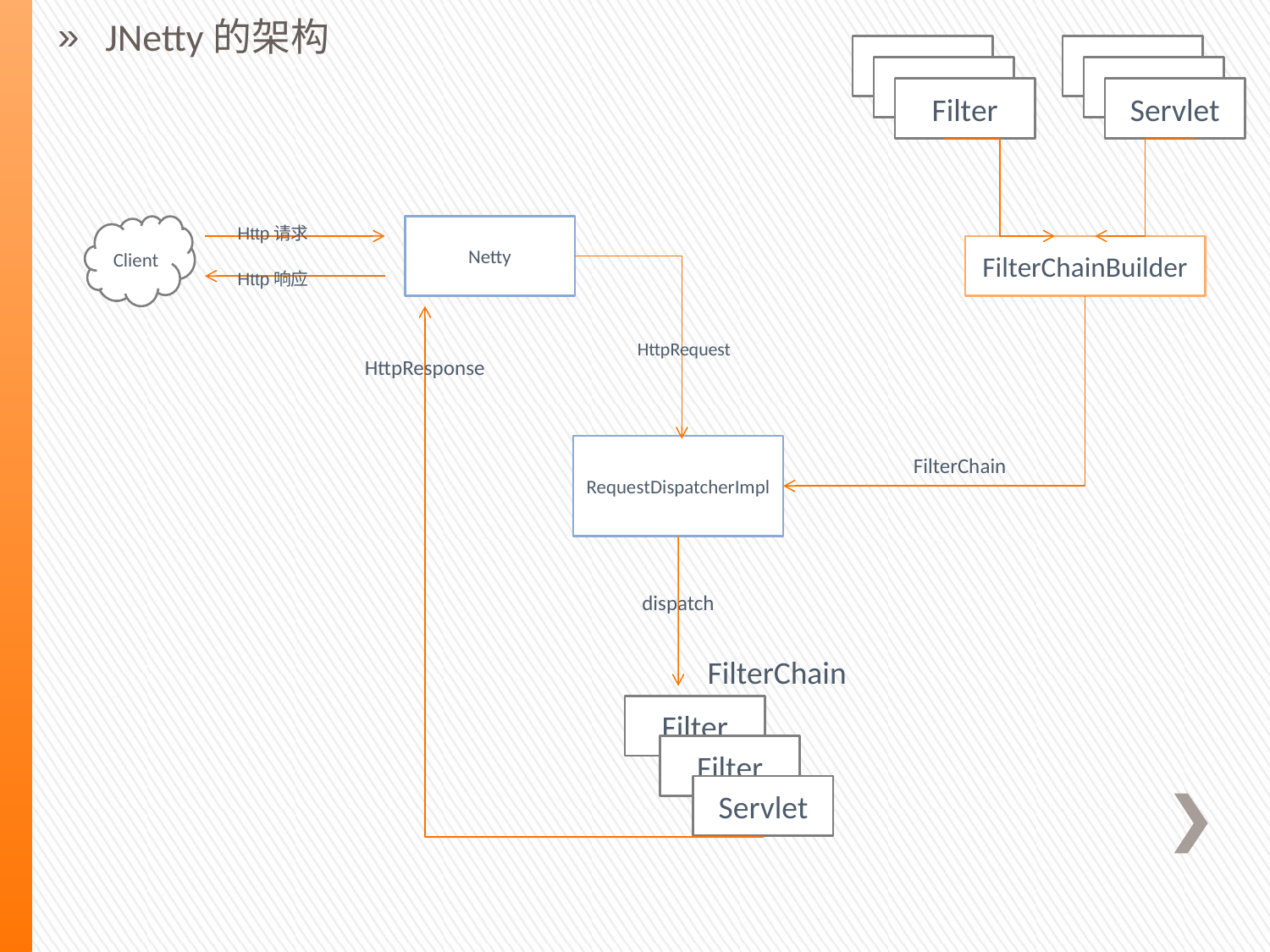

JNetty的架构
Filter
Servlet
Filter
Servlet
Filter
Servlet
Client
Http请求
Netty
FilterChainBuilder
Http响应
HttpRequest
HttpResponse
RequestDispatcherImpl
FilterChain
dispatch
FilterChain
Filter
Filter
Servlet